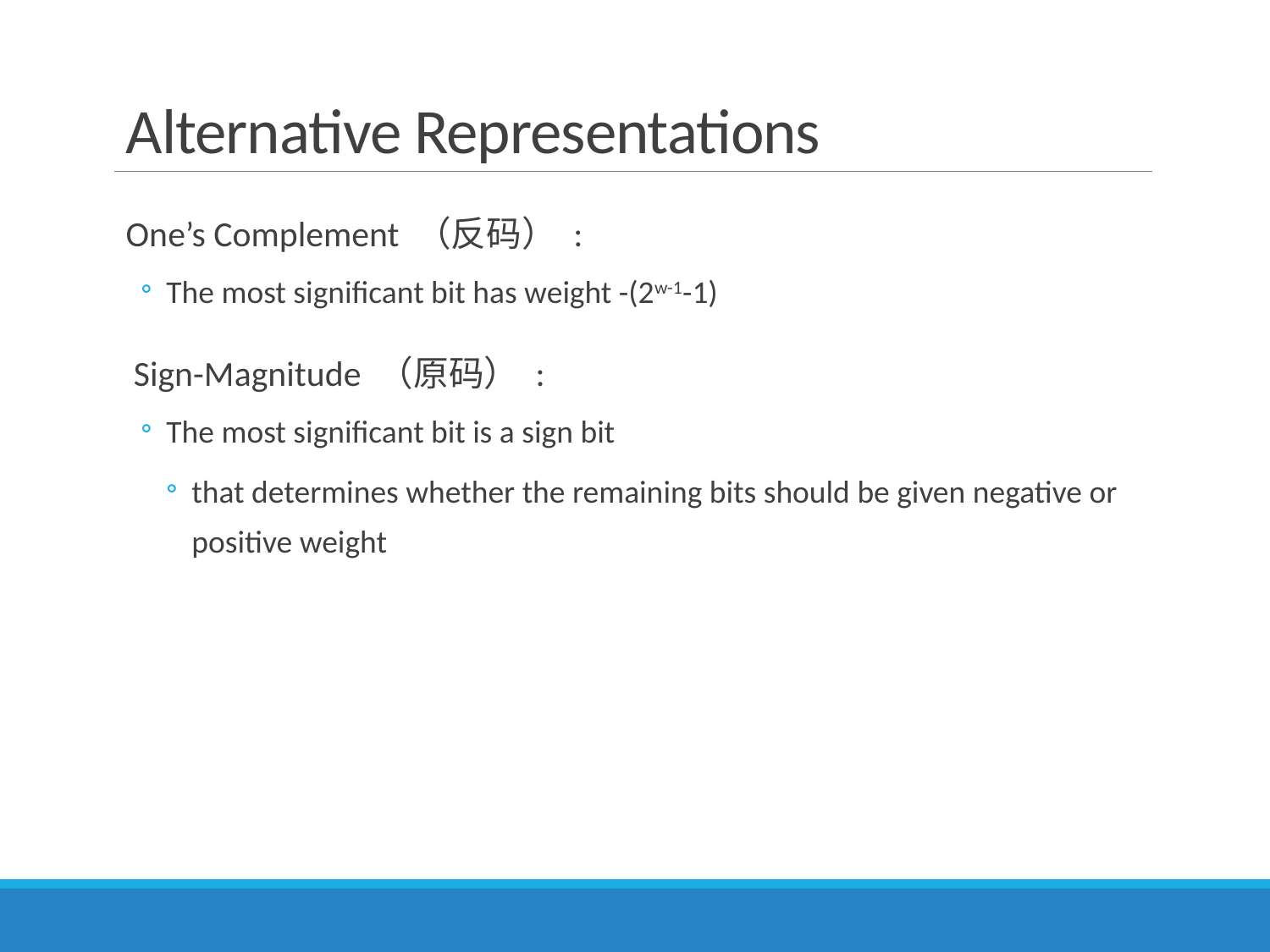

# Alternative Representations
One’s Complement （反码） :
The most significant bit has weight -(2w-1-1)
 Sign-Magnitude （原码） :
The most significant bit is a sign bit
that determines whether the remaining bits should be given negative or positive weight